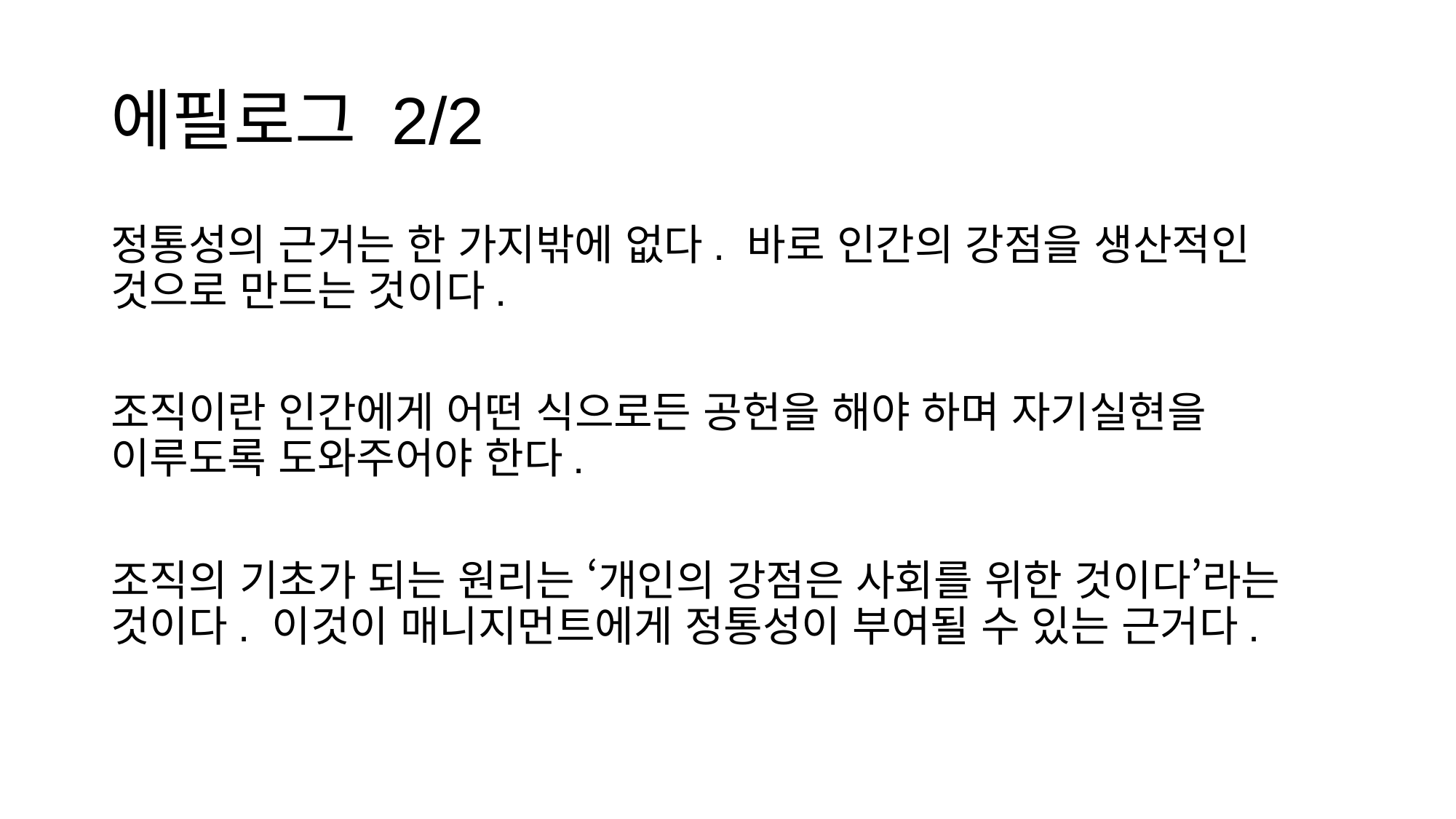

# 에필로그 2/2
정통성의 근거는 한 가지밖에 없다. 바로 인간의 강점을 생산적인 것으로 만드는 것이다.

조직이란 인간에게 어떤 식으로든 공헌을 해야 하며 자기실현을 이루도록 도와주어야 한다.

조직의 기초가 되는 원리는 ‘개인의 강점은 사회를 위한 것이다’라는 것이다. 이것이 매니지먼트에게 정통성이 부여될 수 있는 근거다.